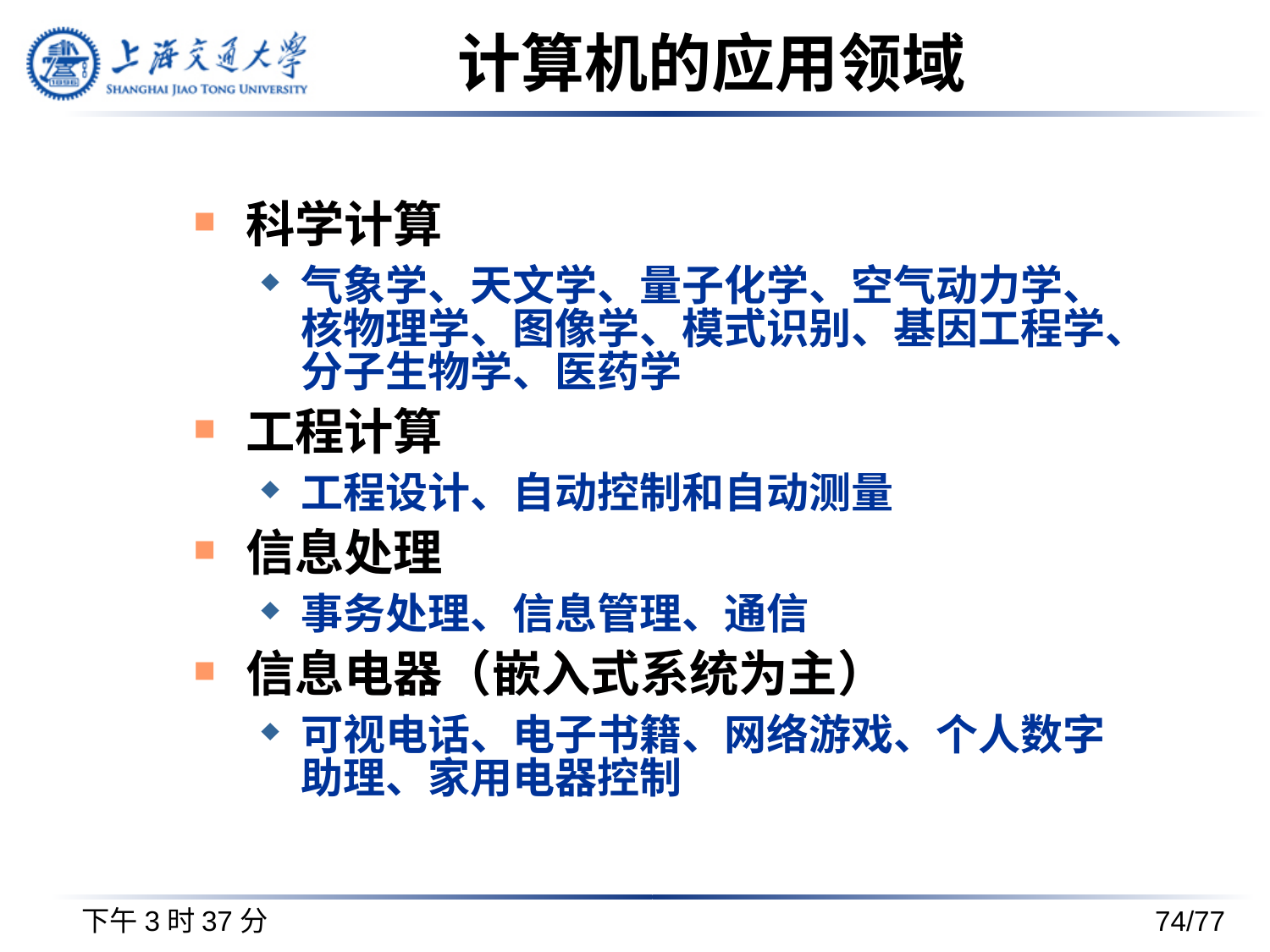

# 计算机的应用领域
科学计算
气象学、天文学、量子化学、空气动力学、核物理学、图像学、模式识别、基因工程学、分子生物学、医药学
工程计算
工程设计、自动控制和自动测量
信息处理
事务处理、信息管理、通信
信息电器（嵌入式系统为主）
可视电话、电子书籍、网络游戏、个人数字助理、家用电器控制
下午3时37分
74/77